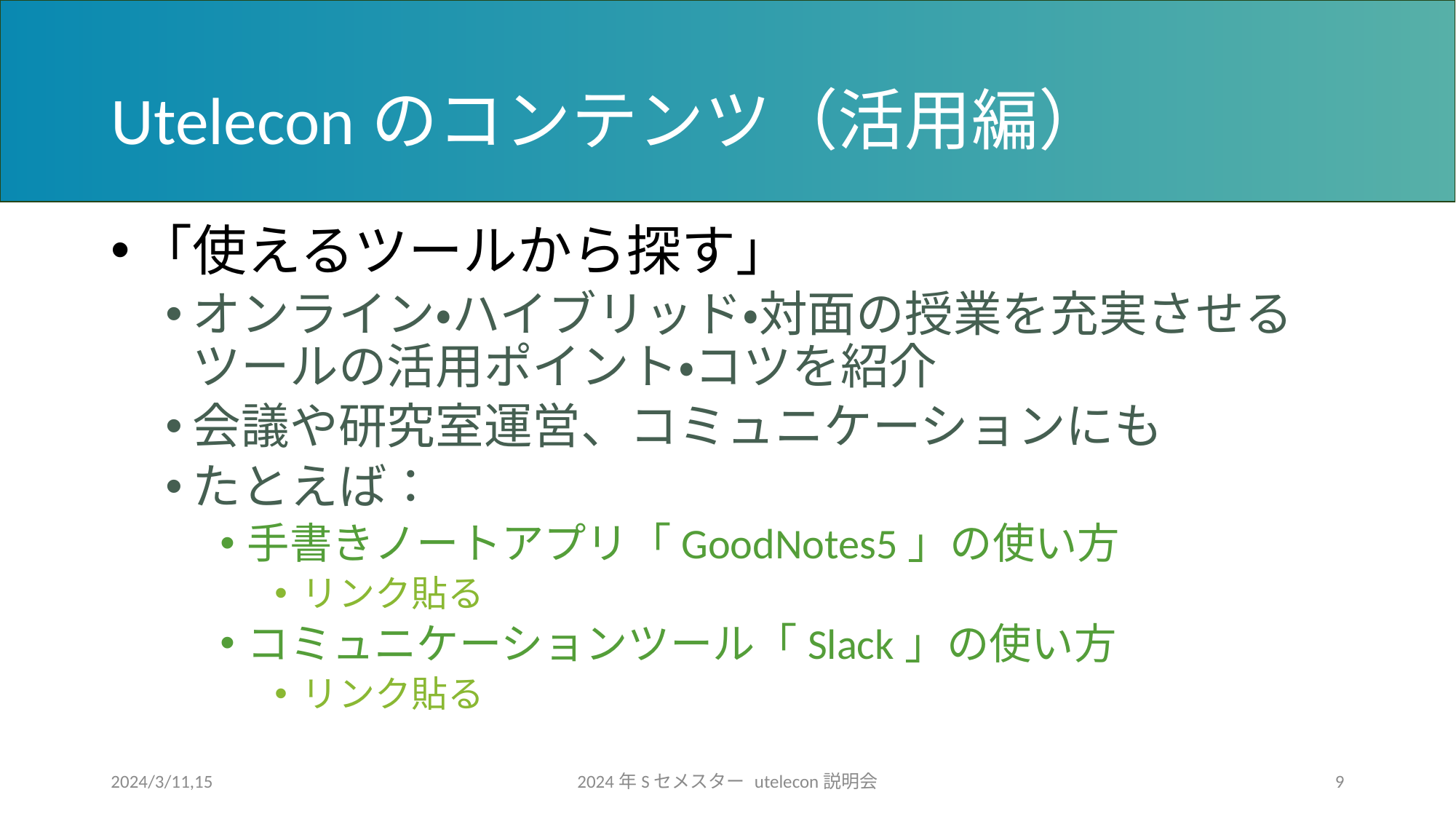

# Uteleconのコンテンツ（活用編）
「使えるツールから探す」
オンライン・ハイブリッド・対面の授業を充実させるツールの活用ポイント・コツを紹介
会議や研究室運営、コミュニケーションにも
たとえば：
手書きノートアプリ「GoodNotes5」の使い方
リンク貼る
コミュニケーションツール「Slack」の使い方
リンク貼る
2024/3/11,15
2024年Sセメスター utelecon説明会
9